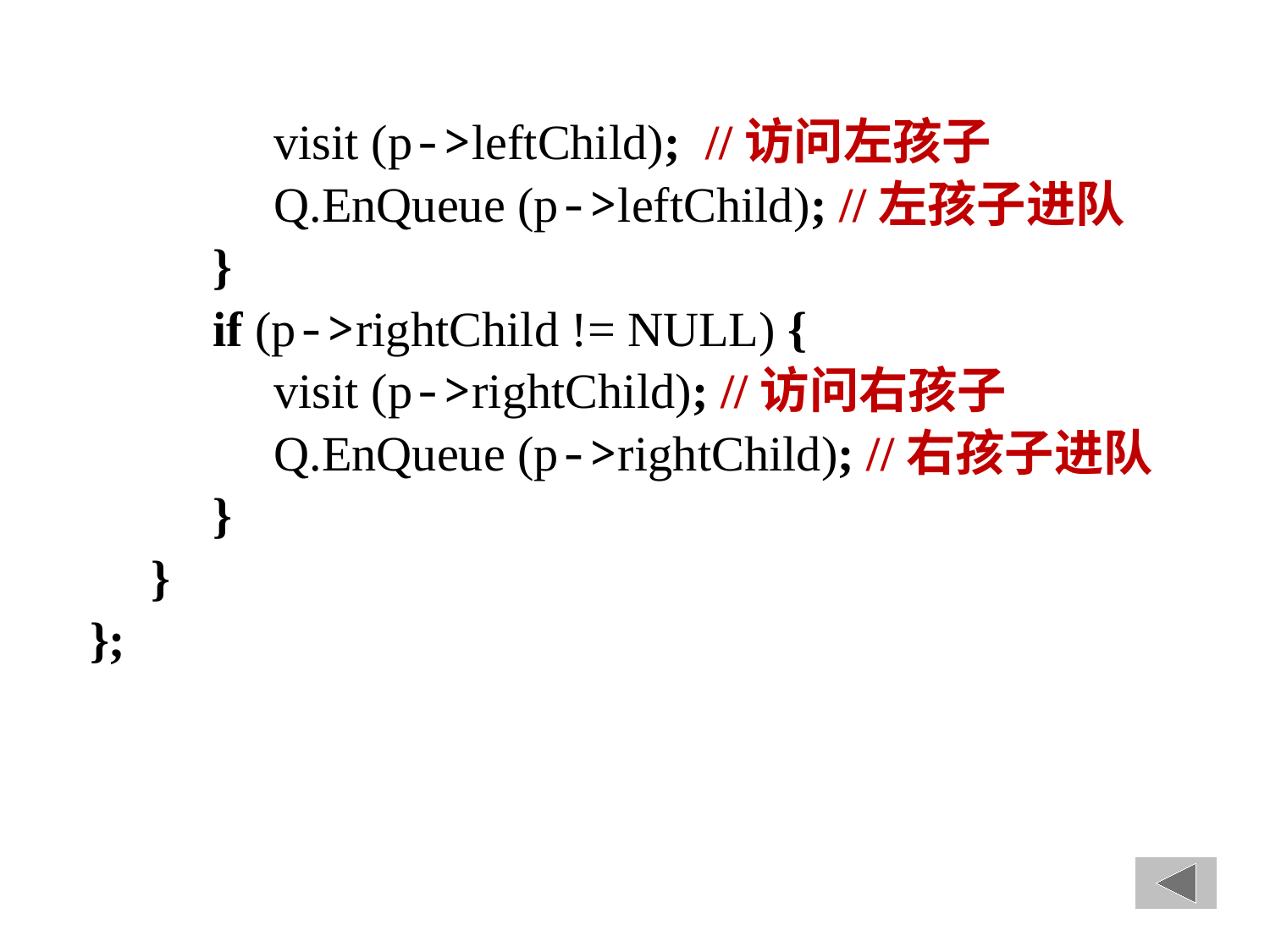

visit (p->leftChild);  //访问左孩子
               Q.EnQueue (p->leftChild); //左孩子进队
          }
          if (p->rightChild != NULL) {
               visit (p->rightChild); //访问右孩子
               Q.EnQueue (p->rightChild); //右孩子进队
          }
     }
};